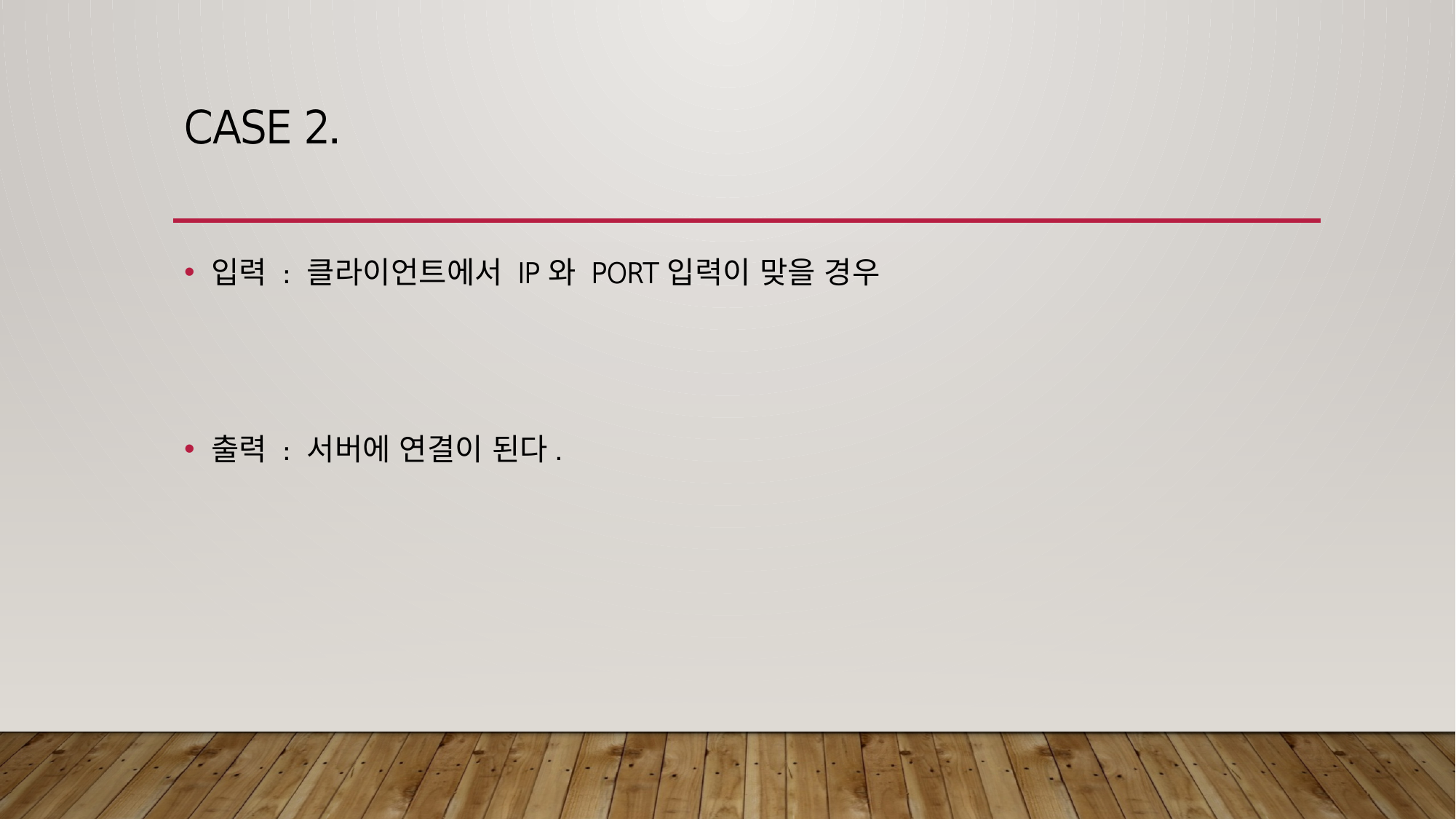

# Case 2.
입력 : 클라이언트에서 IP와 PORT입력이 맞을 경우

출력 : 서버에 연결이 된다.